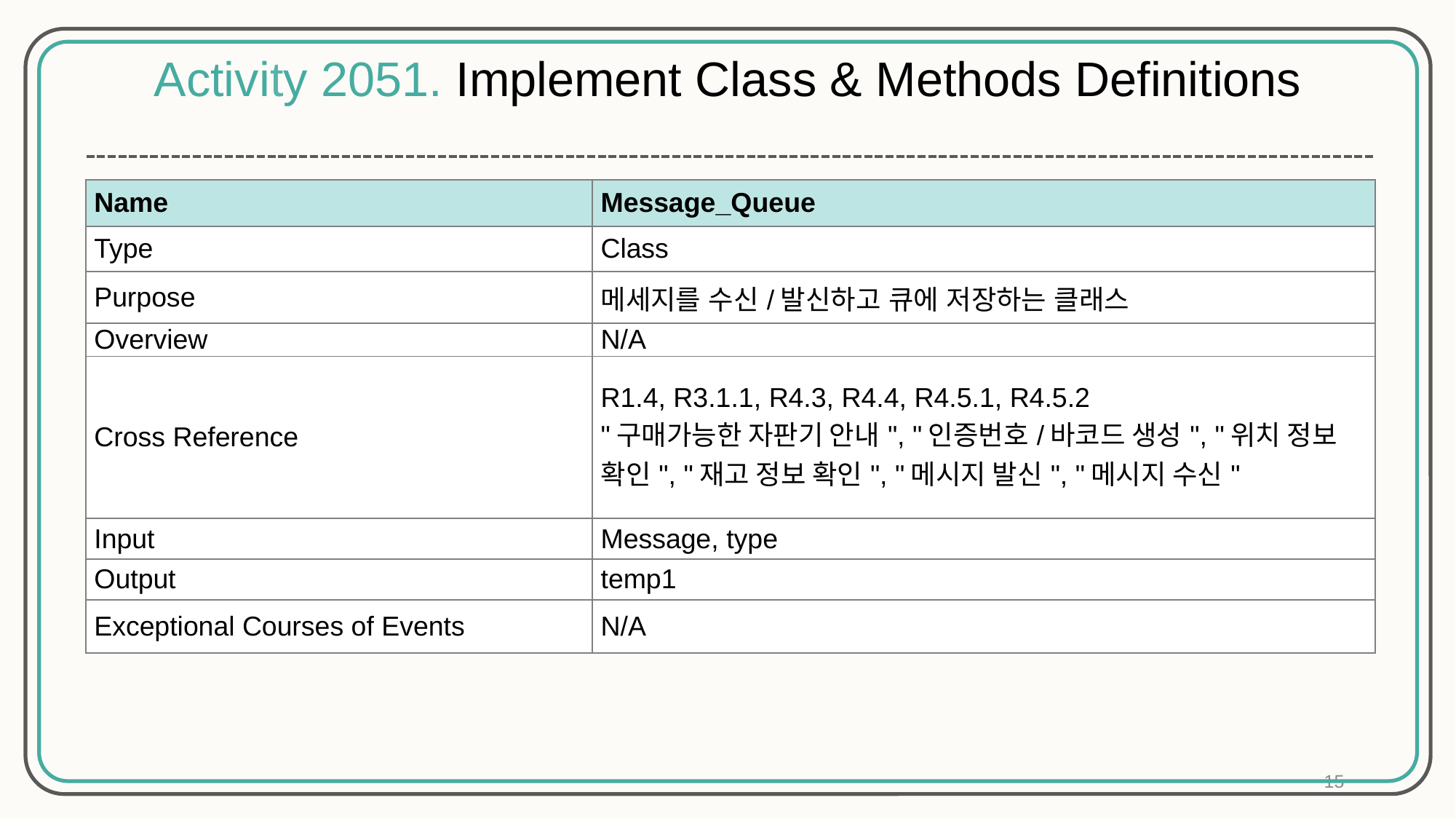

Activity 2051. Implement Class & Methods Definitions

| Name | Message\_Queue |
| --- | --- |
| Type | Class |
| Purpose | 메세지를 수신/발신하고 큐에 저장하는 클래스 |
| Overview | N/A |
| Cross Reference | R1.4, R3.1.1, R4.3, R4.4, R4.5.1, R4.5.2 "구매가능한 자판기 안내", "인증번호/바코드 생성", "위치 정보 확인", "재고 정보 확인", "메시지 발신", "메시지 수신" |
| Input | Message, type |
| Output | temp1 |
| Exceptional Courses of Events | N/A |
15